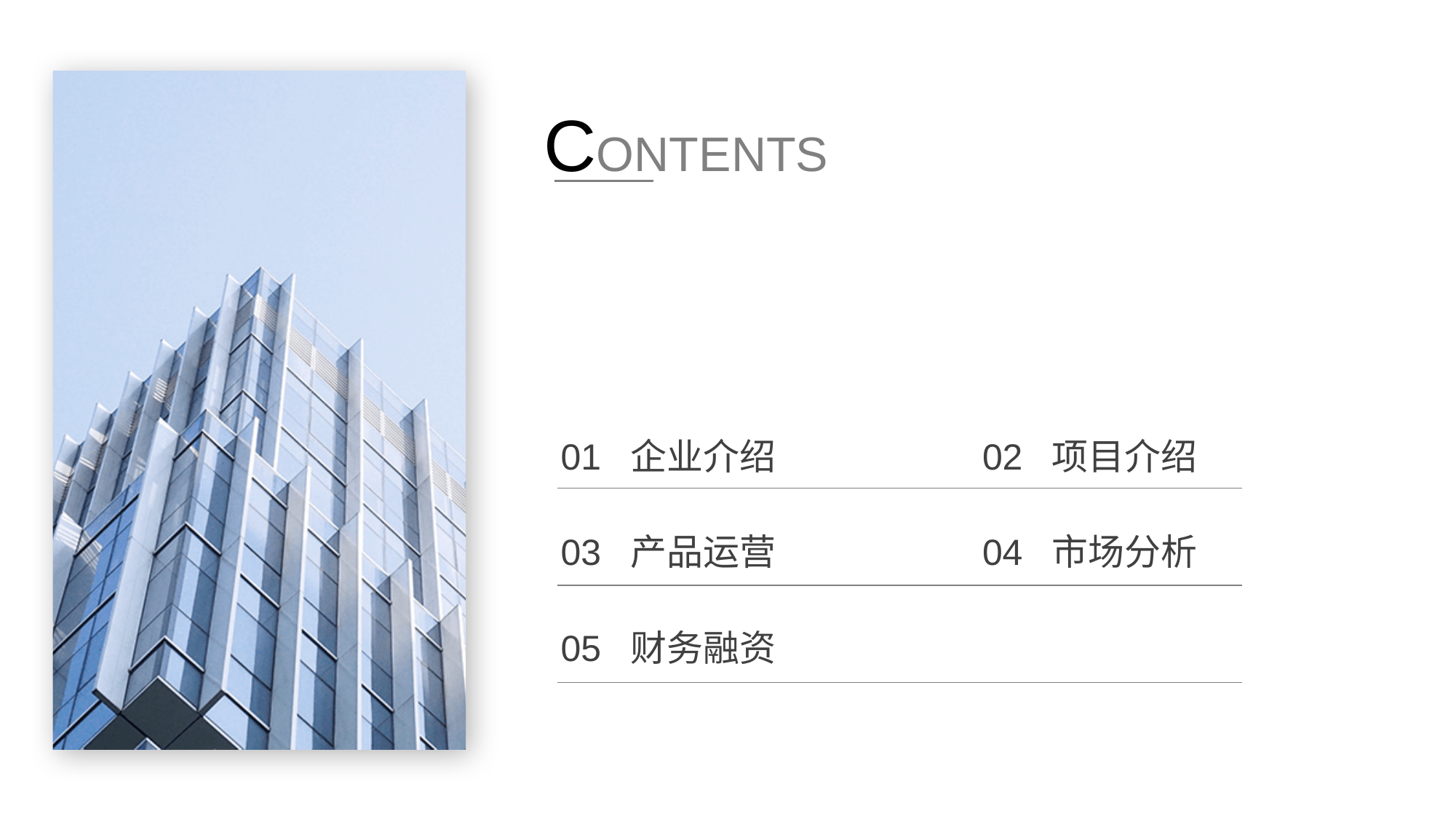

CONTENTS

01  企业介绍
02  项目介绍
03  产品运营
04  市场分析
05  财务融资